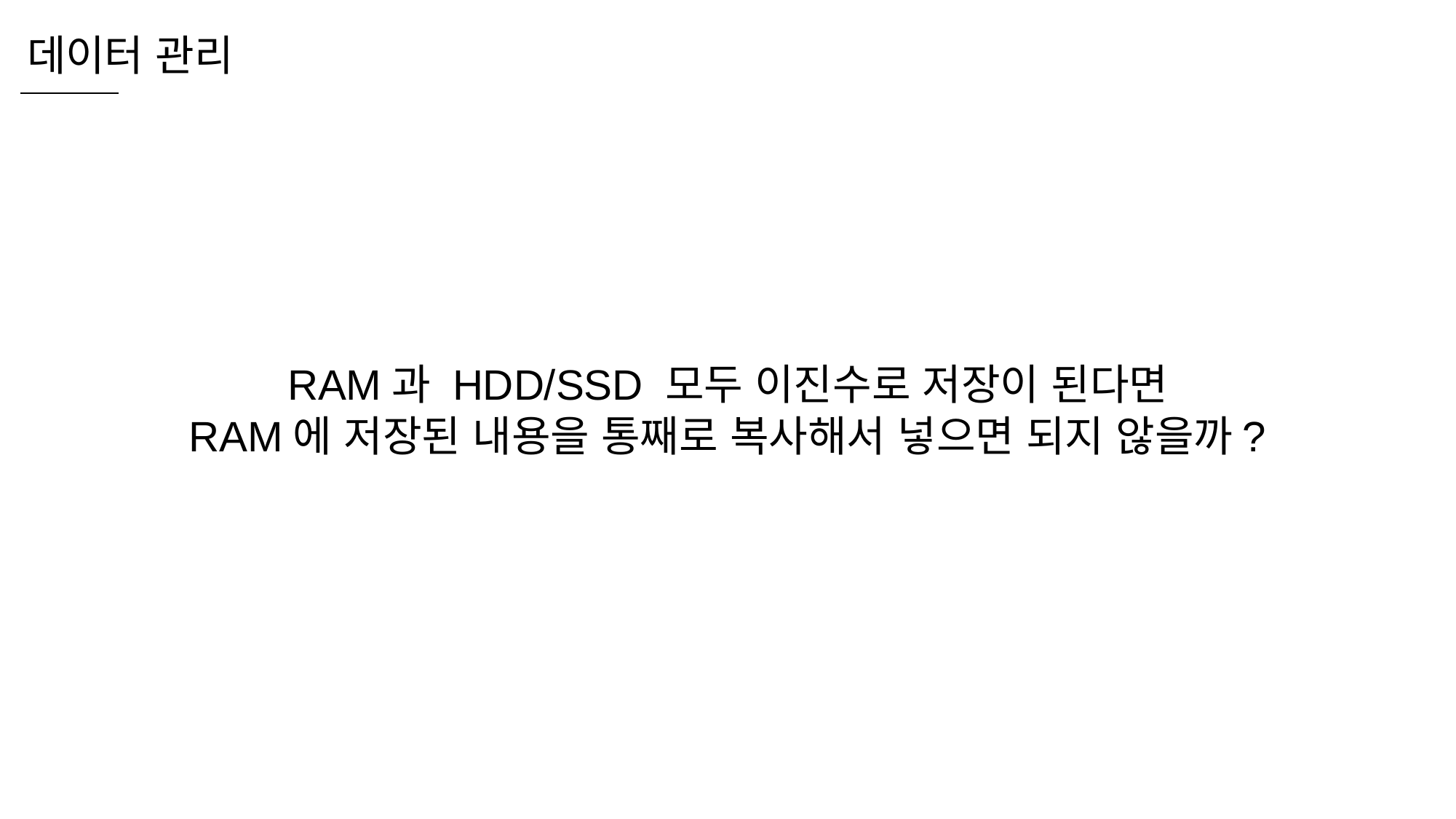

데이터 관리
RAM과 HDD/SSD 모두 이진수로 저장이 된다면
RAM에 저장된 내용을 통째로 복사해서 넣으면 되지 않을까?